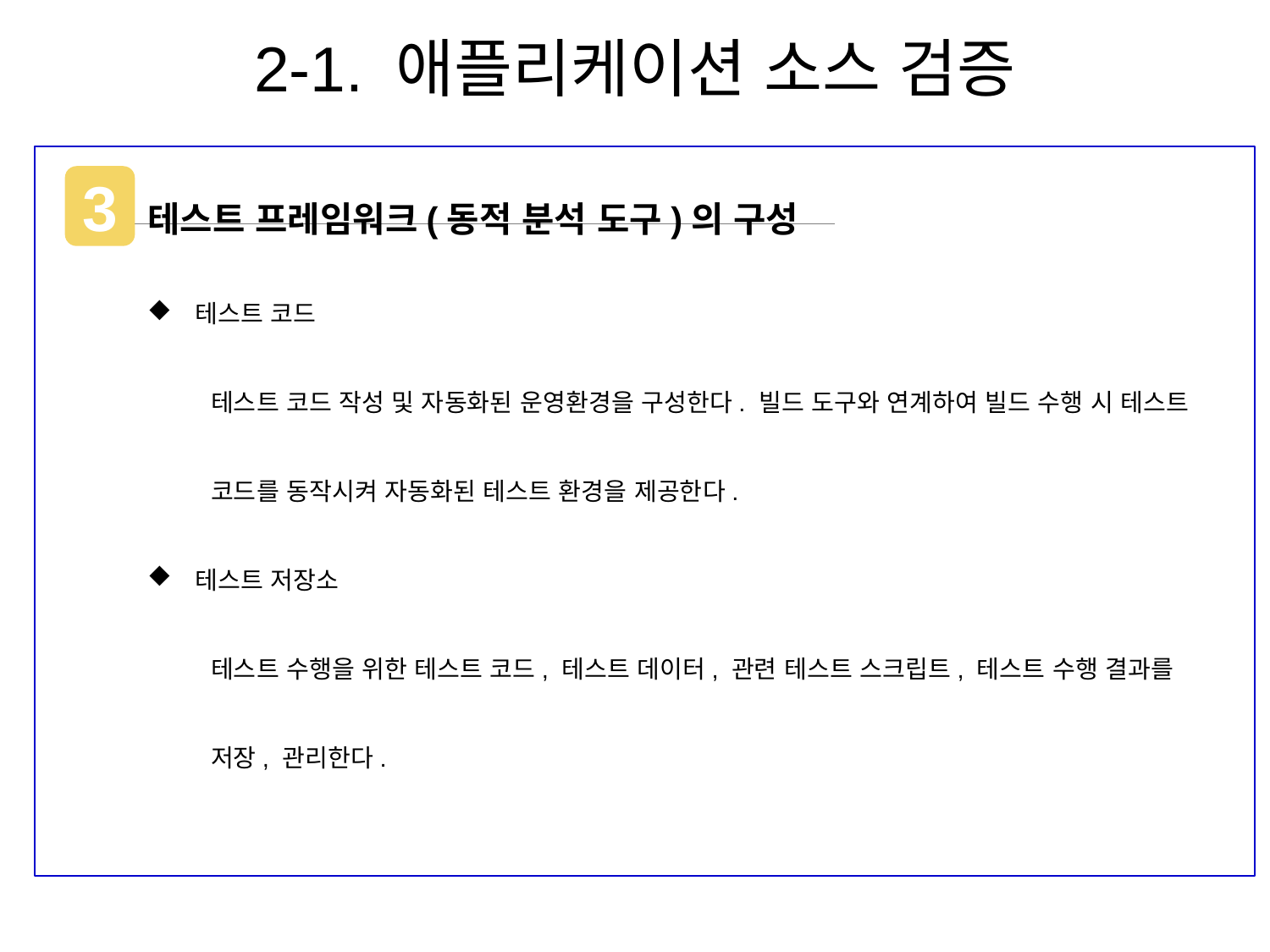

# 2-1. 애플리케이션 소스 검증
테스트 프레임워크(동적 분석 도구)의 구성
테스트 코드
테스트 코드 작성 및 자동화된 운영환경을 구성한다. 빌드 도구와 연계하여 빌드 수행 시 테스트 코드를 동작시켜 자동화된 테스트 환경을 제공한다.
테스트 저장소
테스트 수행을 위한 테스트 코드, 테스트 데이터, 관련 테스트 스크립트, 테스트 수행 결과를 저장, 관리한다.

3